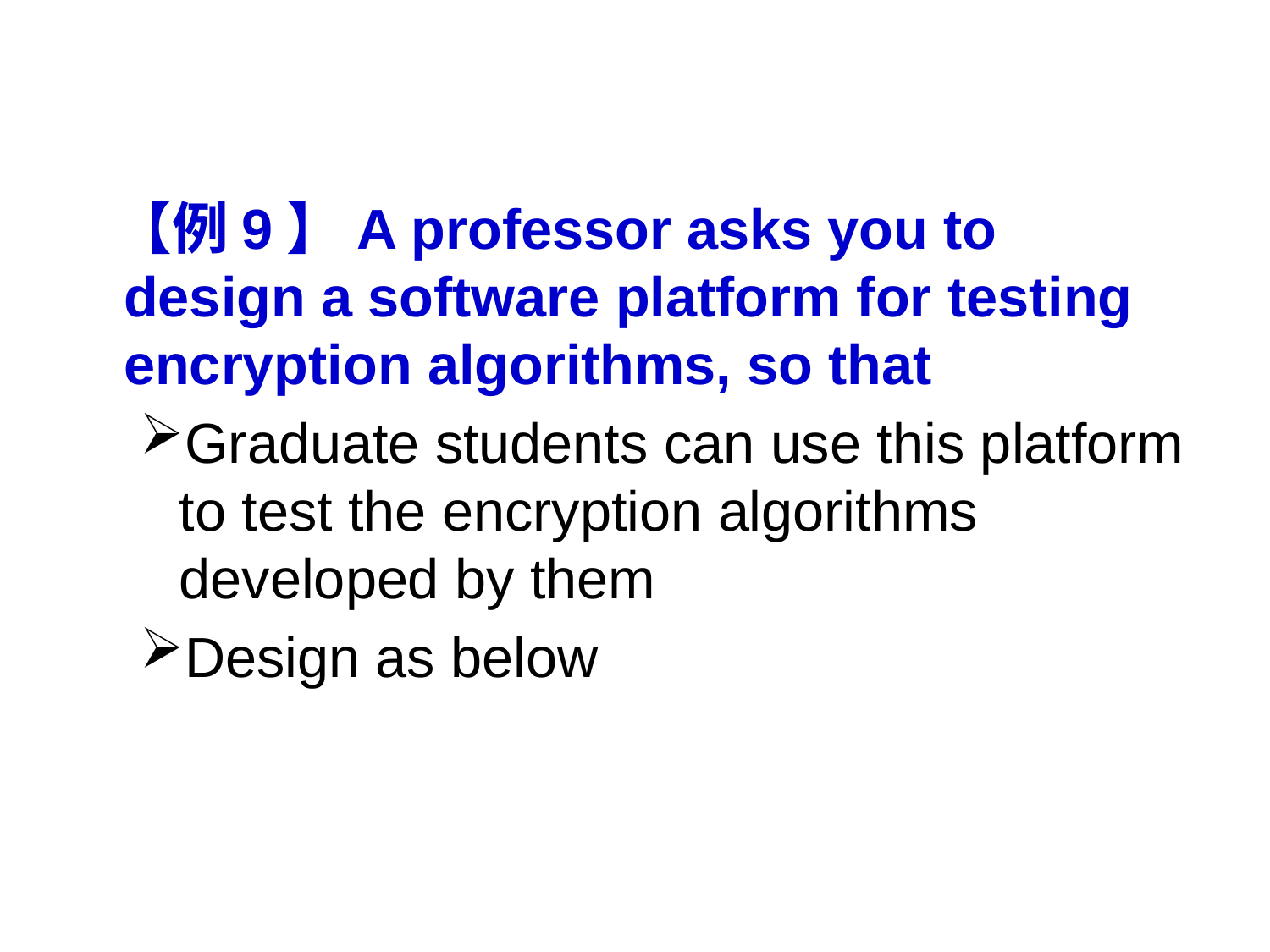

【例9】A professor asks you to design a software platform for testing encryption algorithms, so that
Graduate students can use this platform to test the encryption algorithms developed by them
Design as below